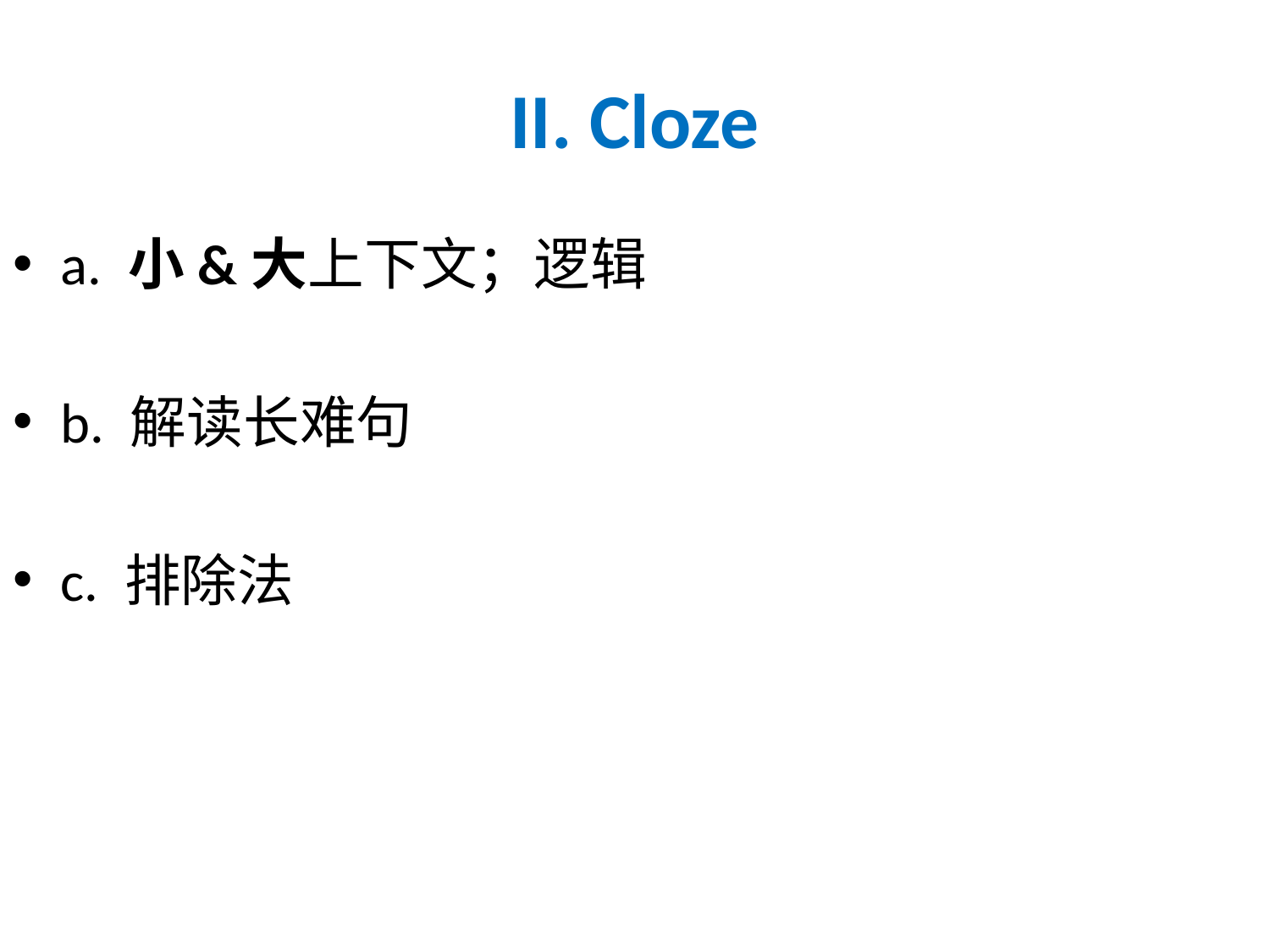

# II. Cloze
a. 小&大上下文；逻辑

b. 解读长难句

c. 排除法